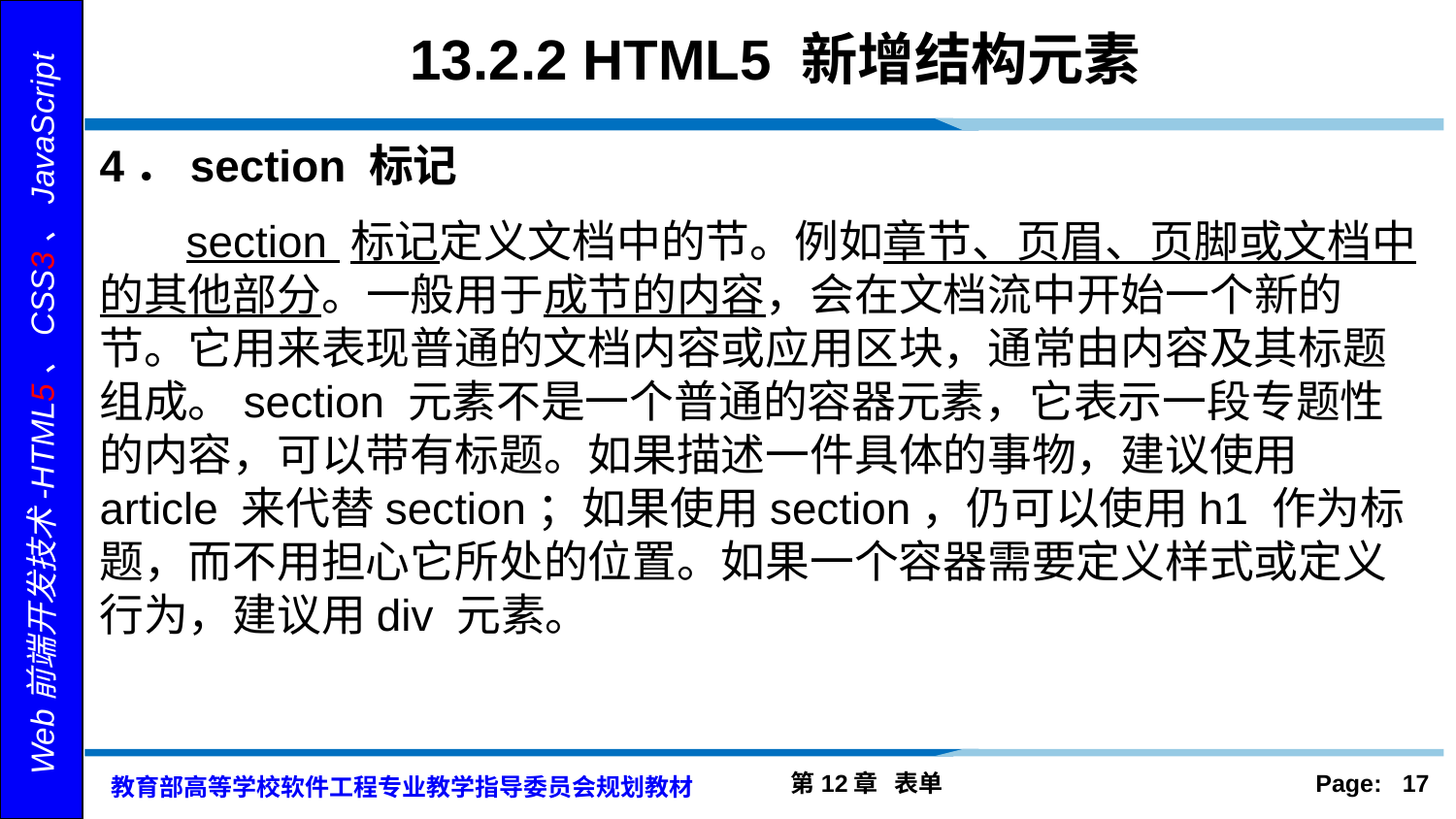

# 13.2.2 HTML5 新增结构元素
4．section 标记
       section 标记定义文档中的节。例如章节、页眉、页脚或文档中的其他部分。一般用于成节的内容，会在文档流中开始一个新的节。它用来表现普通的文档内容或应用区块，通常由内容及其标题组成。section 元素不是一个普通的容器元素，它表示一段专题性的内容，可以带有标题。如果描述一件具体的事物，建议使用article 来代替section；如果使用section，仍可以使用h1 作为标题，而不用担心它所处的位置。如果一个容器需要定义样式或定义行为，建议用div 元素。